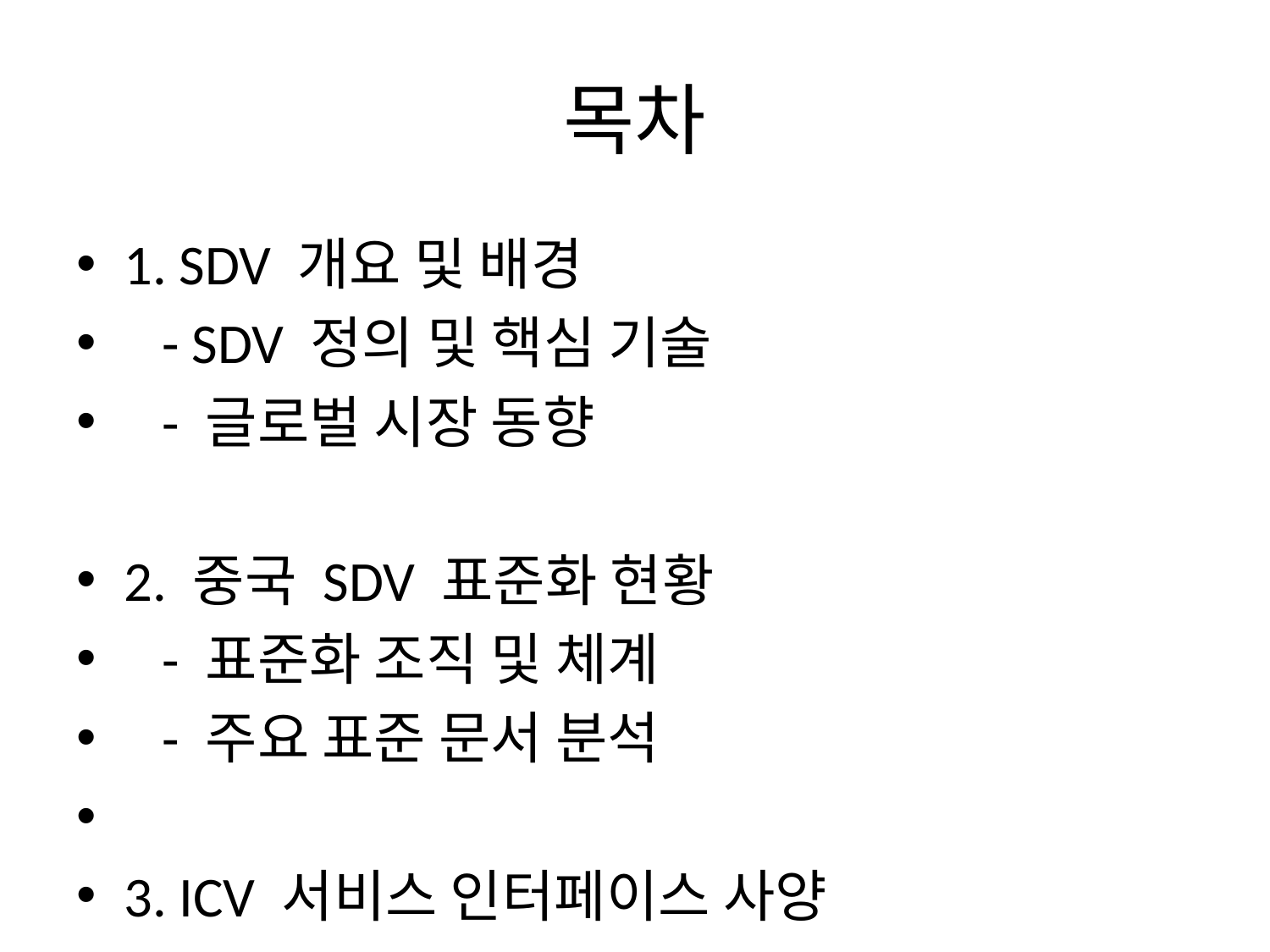

# 목차
1. SDV 개요 및 배경
   - SDV 정의 및 핵심 기술
   - 글로벌 시장 동향

2. 중국 SDV 표준화 현황
   - 표준화 조직 및 체계
   - 주요 표준 문서 분석

3. ICV 서비스 인터페이스 사양
   - Part 1: Atomic Service API
   - Part 2: Device Abstraction API

4. 국제 표준화 비교
   - 중국 vs 독일(AUTOSAR) vs 일본

5. 시사점 및 대응 방안